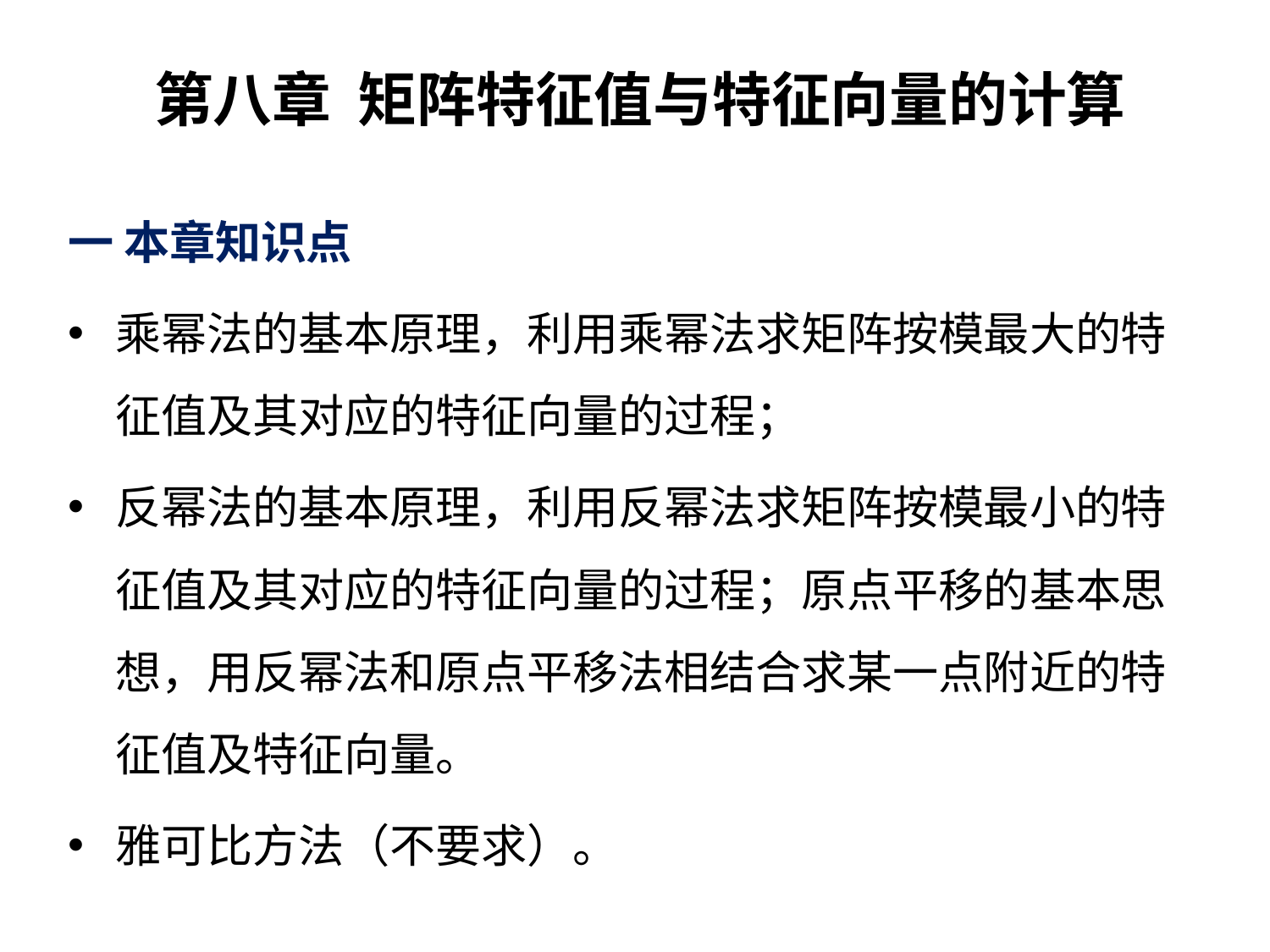

第八章  矩阵特征值与特征向量的计算
一 本章知识点
乘幂法的基本原理，利用乘幂法求矩阵按模最大的特征值及其对应的特征向量的过程；
反幂法的基本原理，利用反幂法求矩阵按模最小的特征值及其对应的特征向量的过程；原点平移的基本思想，用反幂法和原点平移法相结合求某一点附近的特征值及特征向量。
雅可比方法（不要求）。